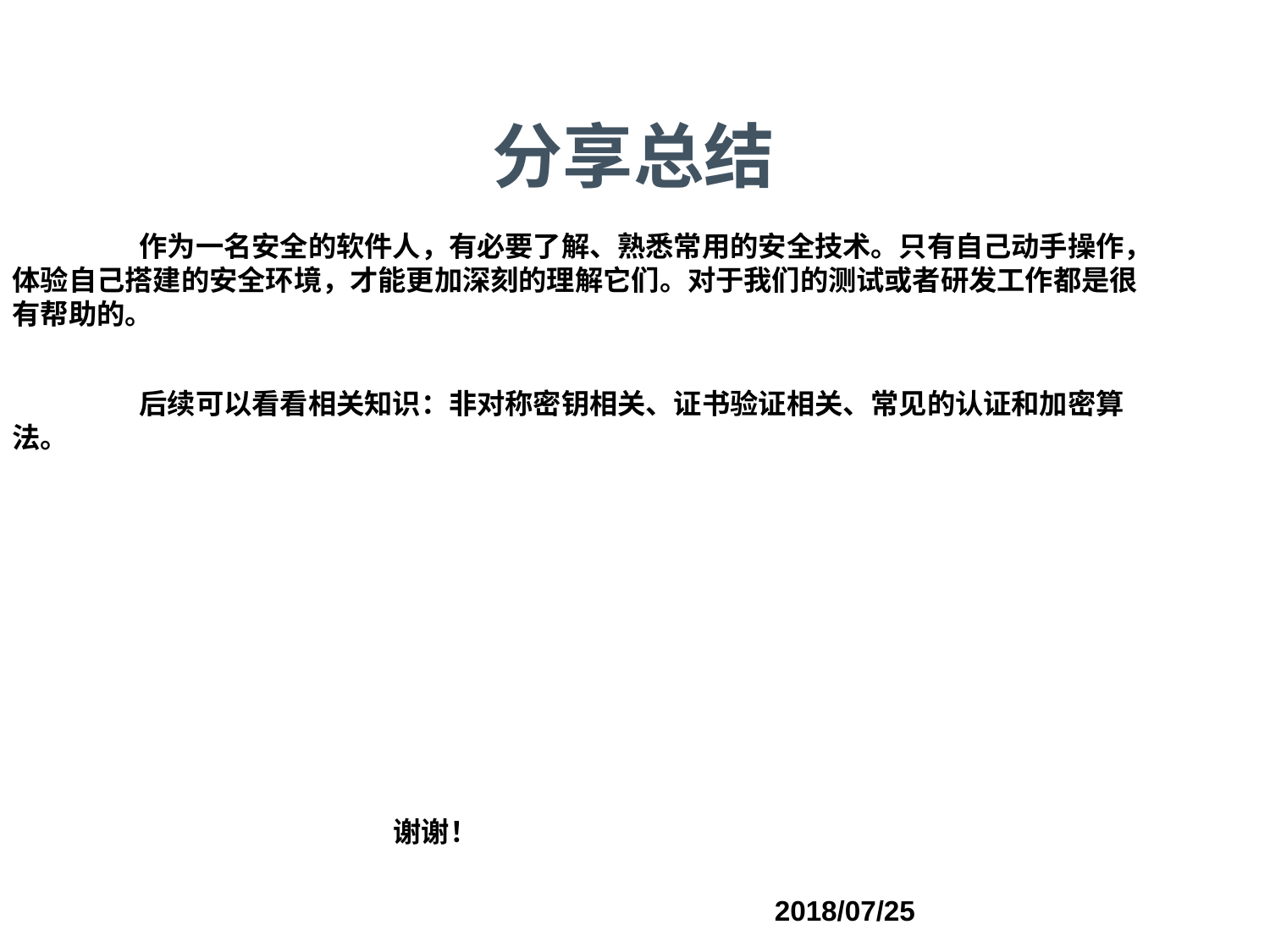

分享总结
	作为一名安全的软件人，有必要了解、熟悉常用的安全技术。只有自己动手操作，体验自己搭建的安全环境，才能更加深刻的理解它们。对于我们的测试或者研发工作都是很有帮助的。

	后续可以看看相关知识：非对称密钥相关、证书验证相关、常见的认证和加密算法。

												谢谢！
															2018/07/25